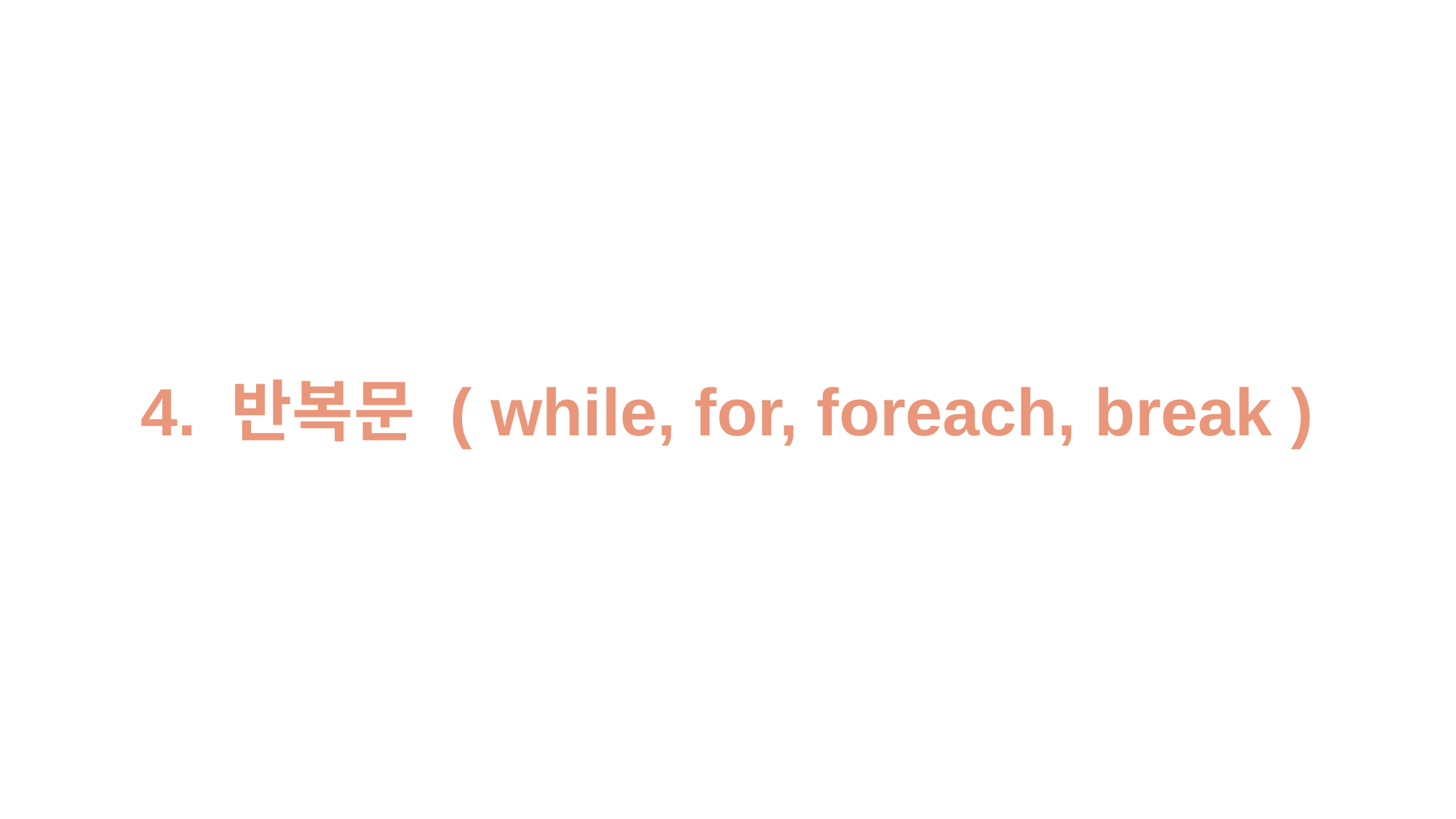

4. 반복문 ( while, for, foreach, break )